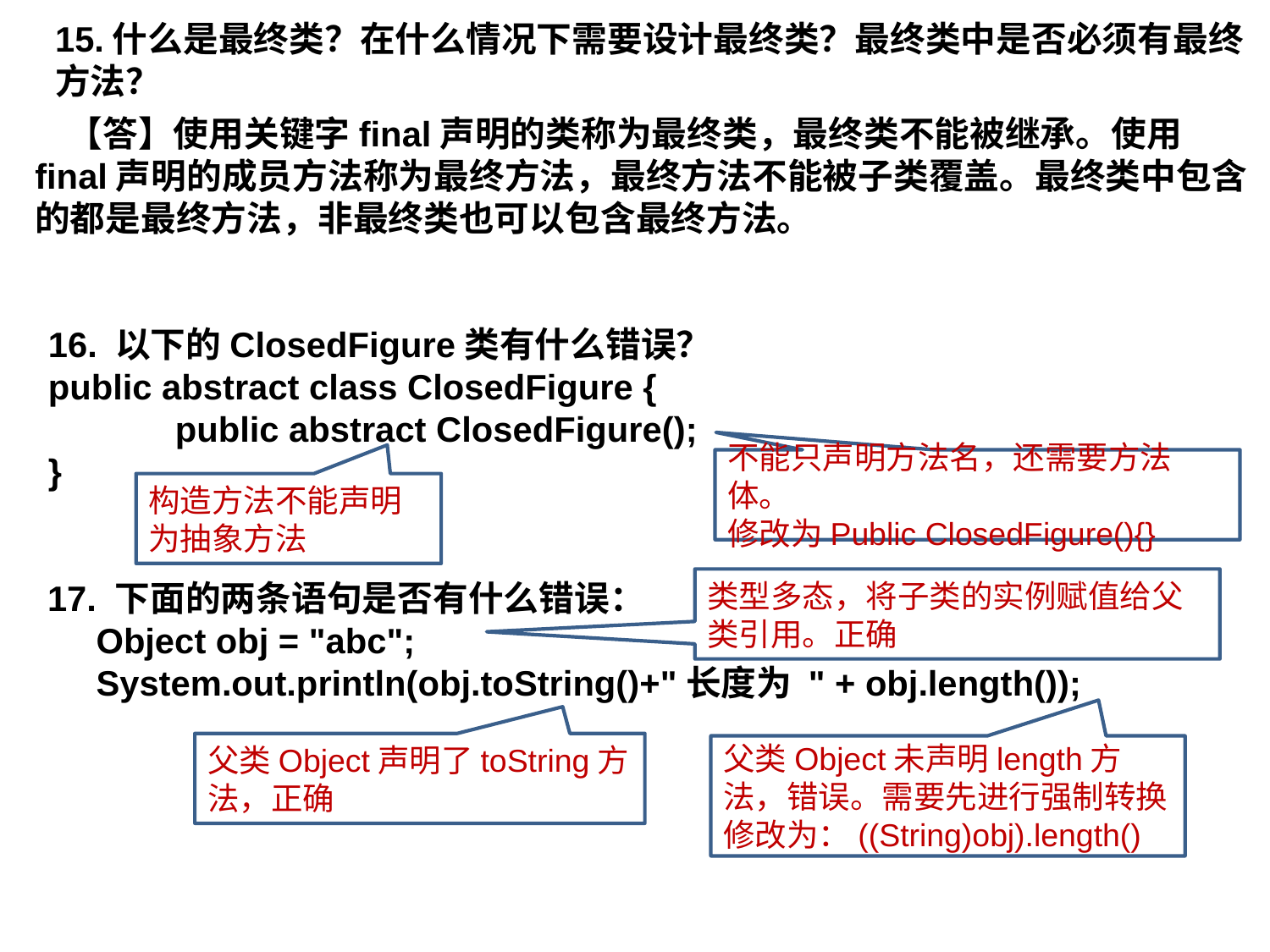

15.什么是最终类？在什么情况下需要设计最终类？最终类中是否必须有最终方法？
   【答】使用关键字final声明的类称为最终类，最终类不能被继承。使用final声明的成员方法称为最终方法，最终方法不能被子类覆盖。最终类中包含的都是最终方法，非最终类也可以包含最终方法。
16. 以下的ClosedFigure类有什么错误？
public abstract class ClosedFigure {
	public abstract ClosedFigure();
}
不能只声明方法名，还需要方法体。
修改为Public ClosedFigure(){}
构造方法不能声明为抽象方法
类型多态，将子类的实例赋值给父类引用。正确
17. 下面的两条语句是否有什么错误：
     Object obj = "abc";
     System.out.println(obj.toString()+"长度为 " + obj.length());
父类Object声明了toString方法，正确
父类Object未声明length方法，错误。需要先进行强制转换
修改为：((String)obj).length()